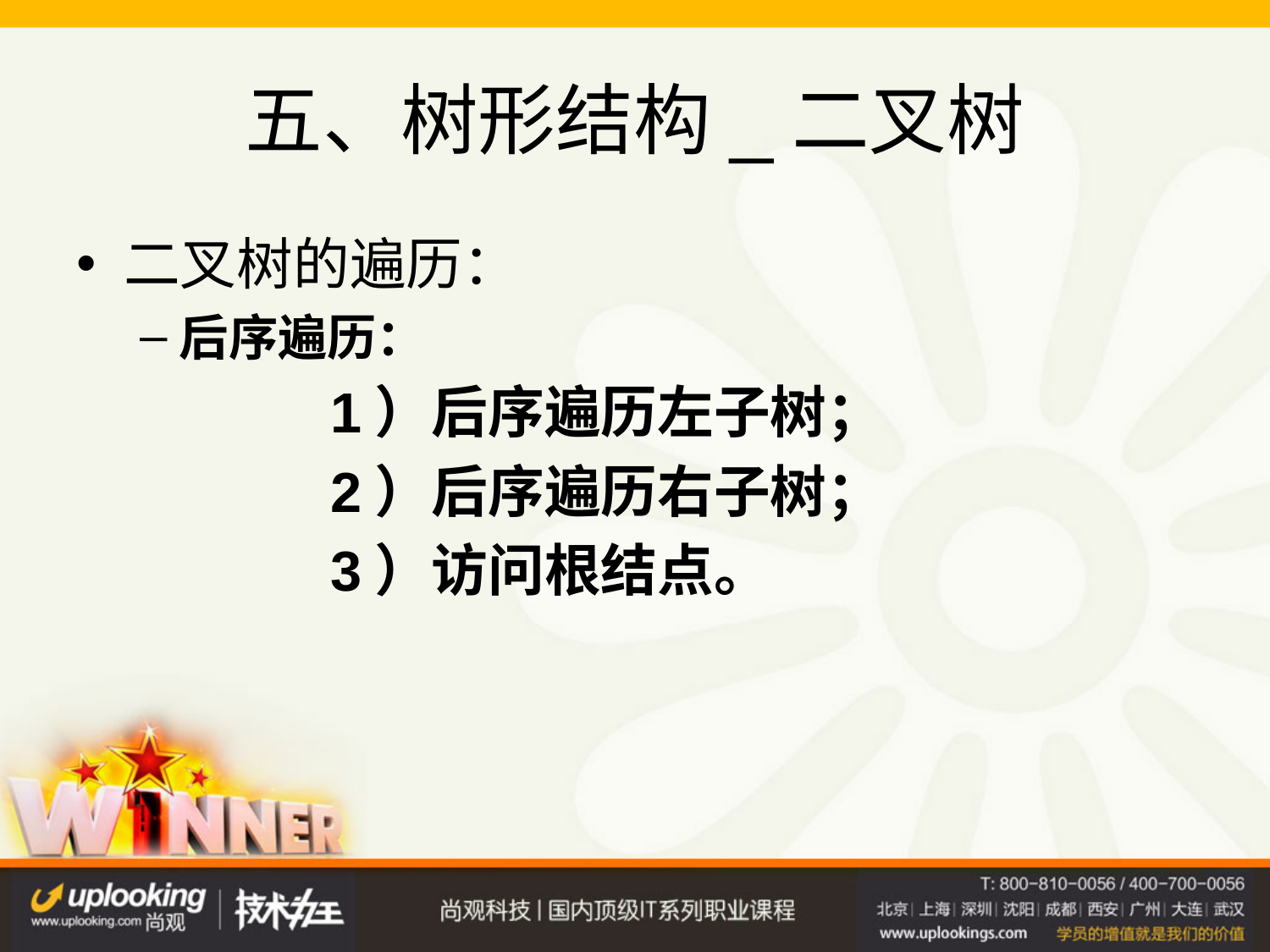

# 五、树形结构_二叉树
二叉树的遍历：
后序遍历：
		1）后序遍历左子树；
		2）后序遍历右子树；
		3）访问根结点。